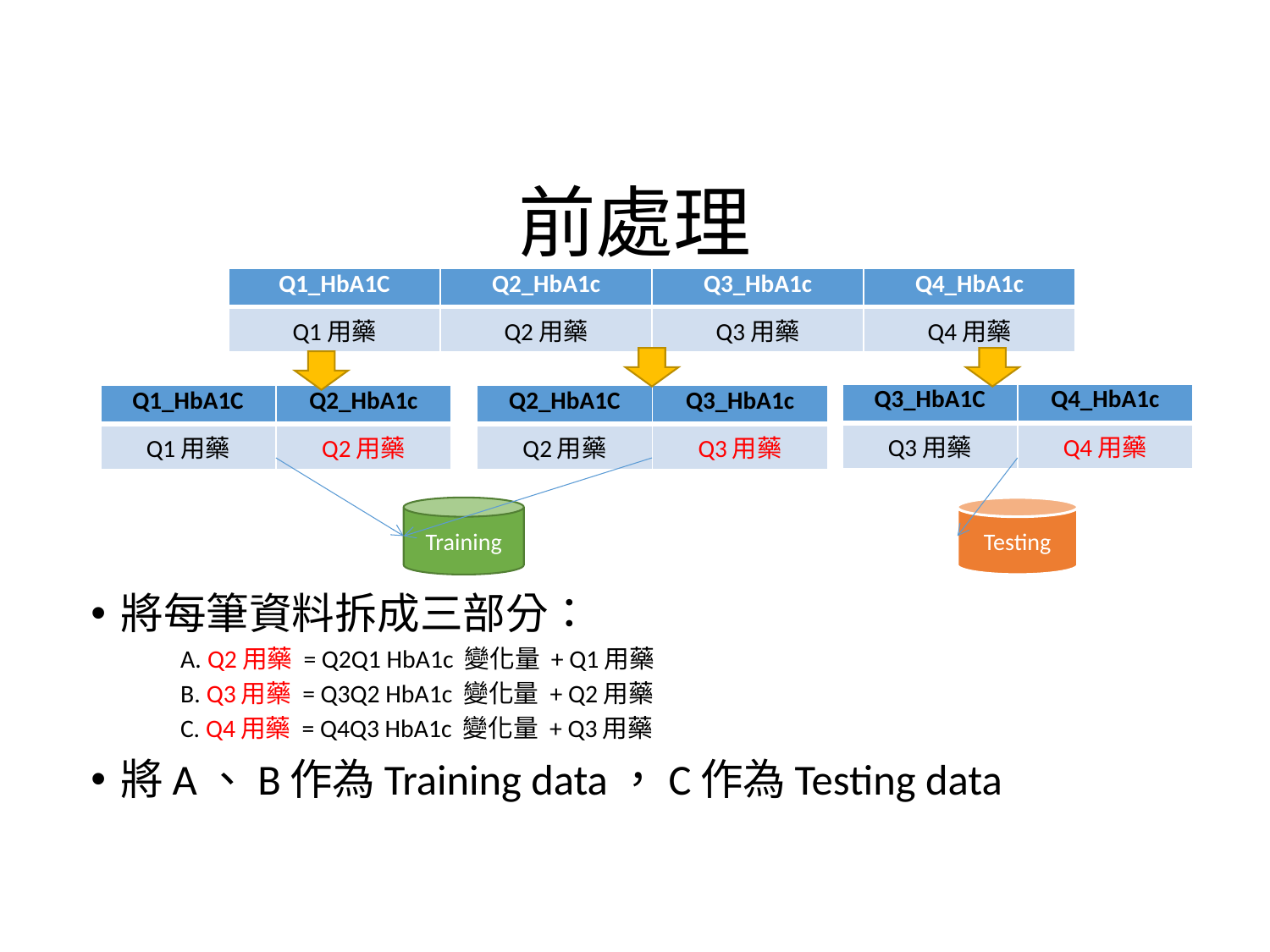

# 前處理
| Q1\_HbA1C | Q2\_HbA1c | Q3\_HbA1c | Q4\_HbA1c |
| --- | --- | --- | --- |
| Q1用藥 | Q2用藥 | Q3用藥 | Q4用藥 |

| Q3\_HbA1C | Q4\_HbA1c |
| --- | --- |
| Q3用藥 | Q4用藥 |
| Q1\_HbA1C | Q2\_HbA1c |
| --- | --- |
| Q1用藥 | Q2用藥 |
| Q2\_HbA1C | Q3\_HbA1c |
| --- | --- |
| Q2用藥 | Q3用藥 |
Training
Testing
將每筆資料拆成三部分：
A. Q2用藥 = Q2Q1 HbA1c 變化量 + Q1用藥
B. Q3用藥 = Q3Q2 HbA1c 變化量 + Q2用藥
C. Q4用藥 = Q4Q3 HbA1c 變化量 + Q3用藥
將A、B作為Training data，C作為Testing data